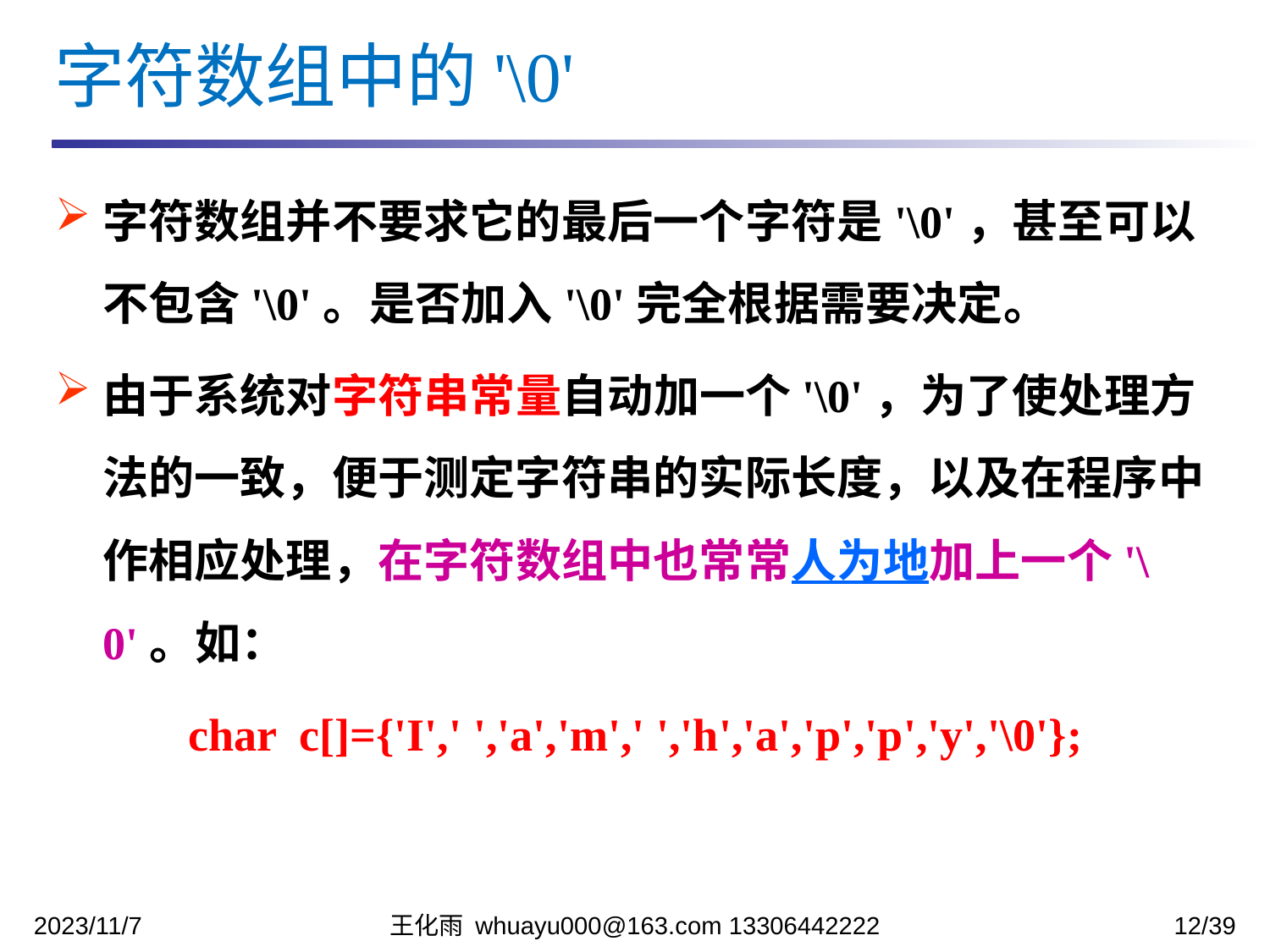

字符数组中的'\0'
字符数组并不要求它的最后一个字符是'\0'，甚至可以不包含'\0'。是否加入'\0'完全根据需要决定。
由于系统对字符串常量自动加一个'\0'，为了使处理方法的一致，便于测定字符串的实际长度，以及在程序中作相应处理，在字符数组中也常常人为地加上一个'\0'。如：
char  c[]={'I',' ','a','m',' ','h','a','p','p','y','\0'};
2023/11/7
王化雨 whuayu000@163.com 13306442222
12/39